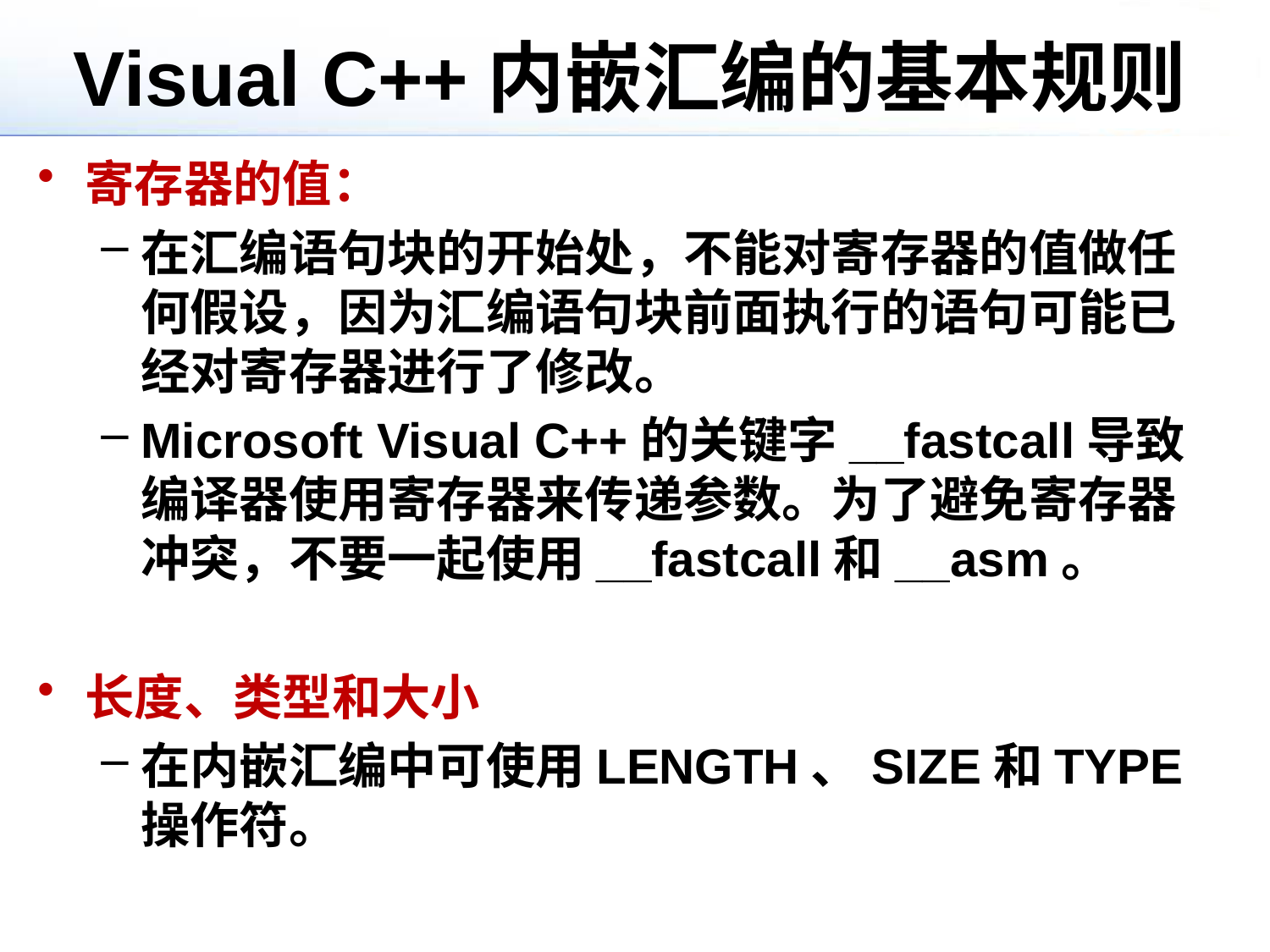

# Visual C++内嵌汇编的基本规则
寄存器的值：
在汇编语句块的开始处，不能对寄存器的值做任何假设，因为汇编语句块前面执行的语句可能已经对寄存器进行了修改。
Microsoft Visual C++的关键字__fastcall导致编译器使用寄存器来传递参数。为了避免寄存器冲突，不要一起使用__fastcall和__asm。

长度、类型和大小
在内嵌汇编中可使用LENGTH、SIZE和TYPE操作符。